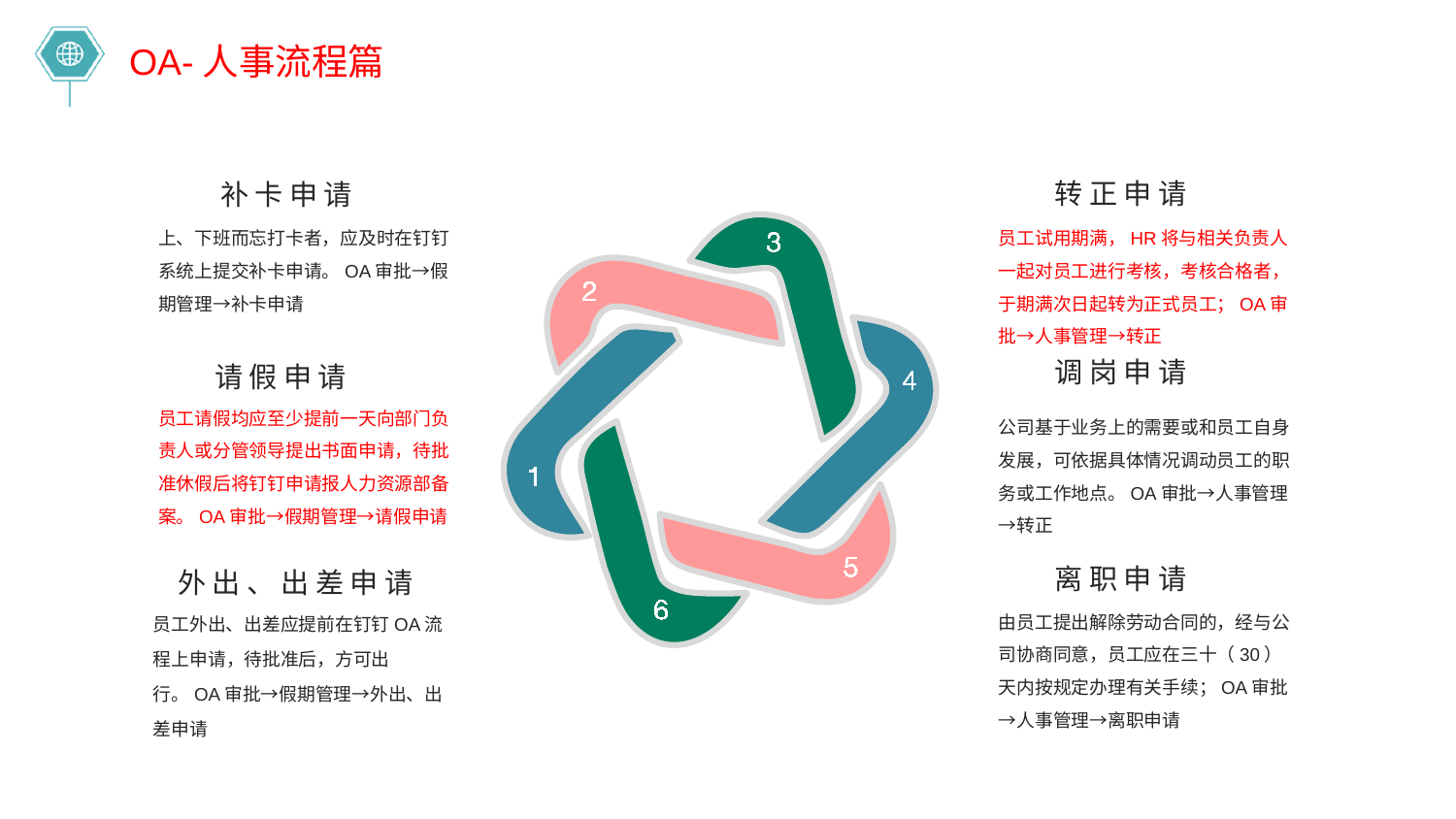

OA-人事流程篇
转正申请
补卡申请
上、下班而忘打卡者，应及时在钉钉系统上提交补卡申请。OA审批→假期管理→补卡申请

员工试用期满，HR将与相关负责人一起对员工进行考核，考核合格者，于期满次日起转为正式员工；OA审批→人事管理→转正

调岗申请
请假申请

员工请假均应至少提前一天向部门负责人或分管领导提出书面申请，待批准休假后将钉钉申请报人力资源部备案。OA审批→假期管理→请假申请

公司基于业务上的需要或和员工自身发展，可依据具体情况调动员工的职务或工作地点。OA审批→人事管理→转正

离职申请

外出、出差申请
员工外出、出差应提前在钉钉OA流程上申请，待批准后，方可出行。OA审批→假期管理→外出、出差申请

由员工提出解除劳动合同的，经与公司协商同意，员工应在三十（30）天内按规定办理有关手续；OA审批→人事管理→离职申请